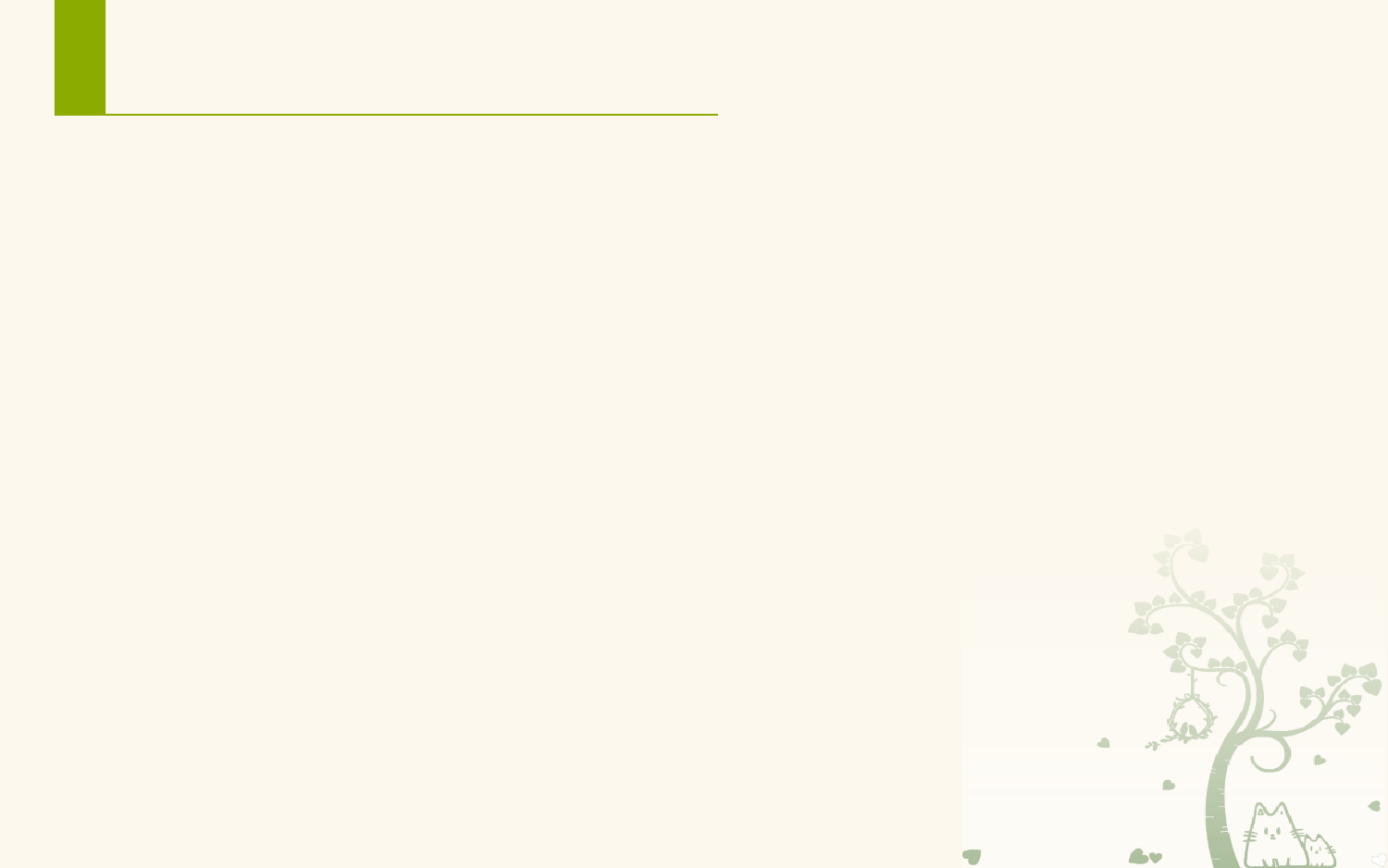

# 总结
实现基于监听的事件处理有三步：
实现事件监听器
在事件处理方法中编写事件处理代码
在相应的组件上注册监听器
为UI组件注册事件监听器，通常有以下四种形式：
匿名内部类形式
内部类或外部类形式
Activity本身作为事件监听器
绑定标签
实现基于回调的事件处理：
重写GUI组件的事件处理的回调方法，实现对系统按键动作的监听和处理